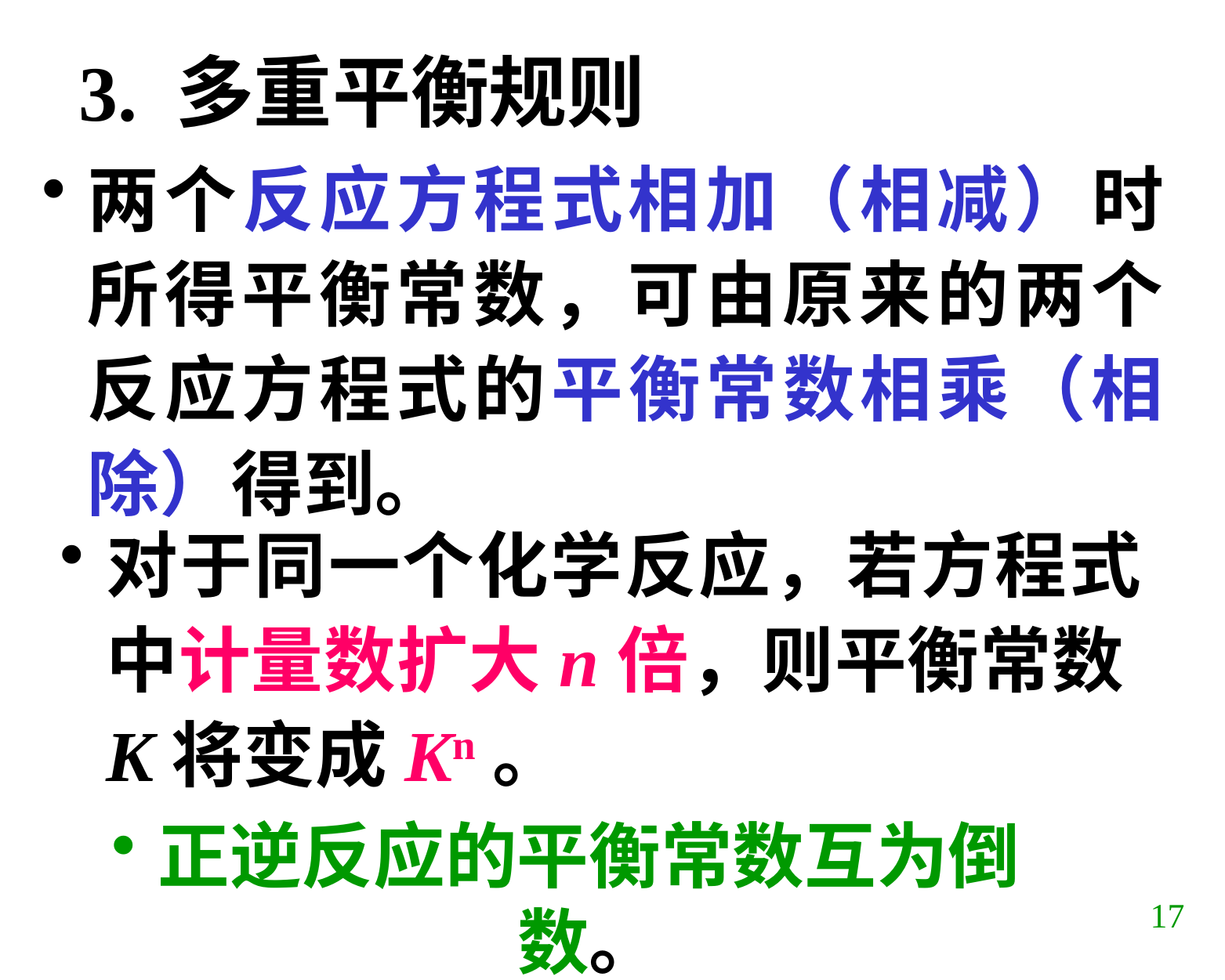

3. 多重平衡规则
# 两个反应方程式相加（相减）时所得平衡常数，可由原来的两个反应方程式的平衡常数相乘（相除）得到。
对于同一个化学反应，若方程式中计量数扩大n倍，则平衡常数K将变成Kn。
正逆反应的平衡常数互为倒数。
17